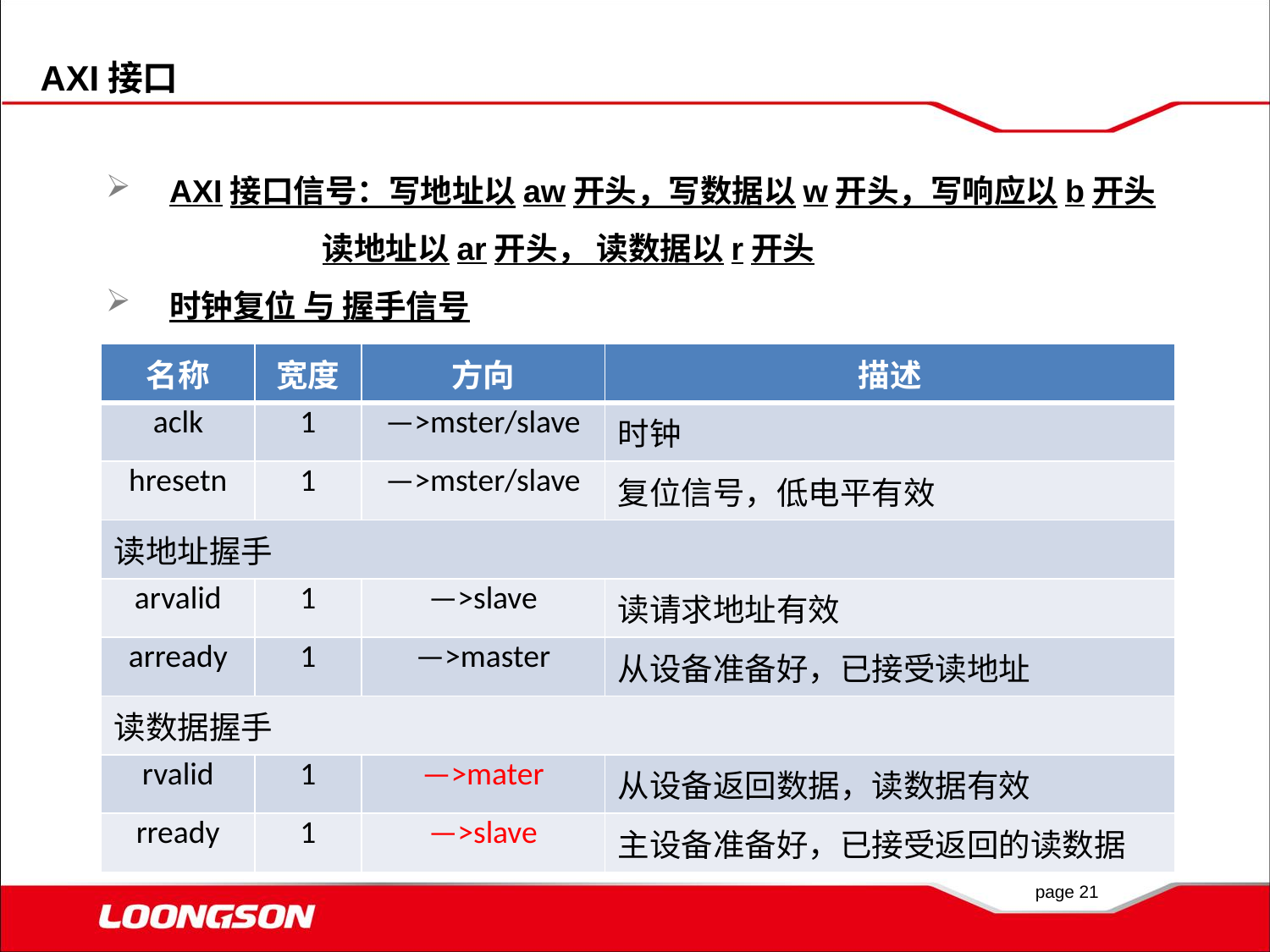

AXI接口
AXI接口信号：写地址以aw开头，写数据以w开头，写响应以b开头
                             读地址以ar开头， 读数据以r开头
时钟复位 与 握手信号
| 名称 | 宽度 | 方向 | 描述 |
| --- | --- | --- | --- |
| aclk | 1 | —>mster/slave | 时钟 |
| hresetn | 1 | —>mster/slave | 复位信号，低电平有效 |
| 读地址握手 |  |  |  |
| arvalid | 1 | —>slave | 读请求地址有效 |
| arready | 1 | —>master | 从设备准备好，已接受读地址 |
| 读数据握手 |  |  |  |
| rvalid | 1 | —>mater | 从设备返回数据，读数据有效 |
| rready | 1 | —>slave | 主设备准备好，已接受返回的读数据 |
page 21